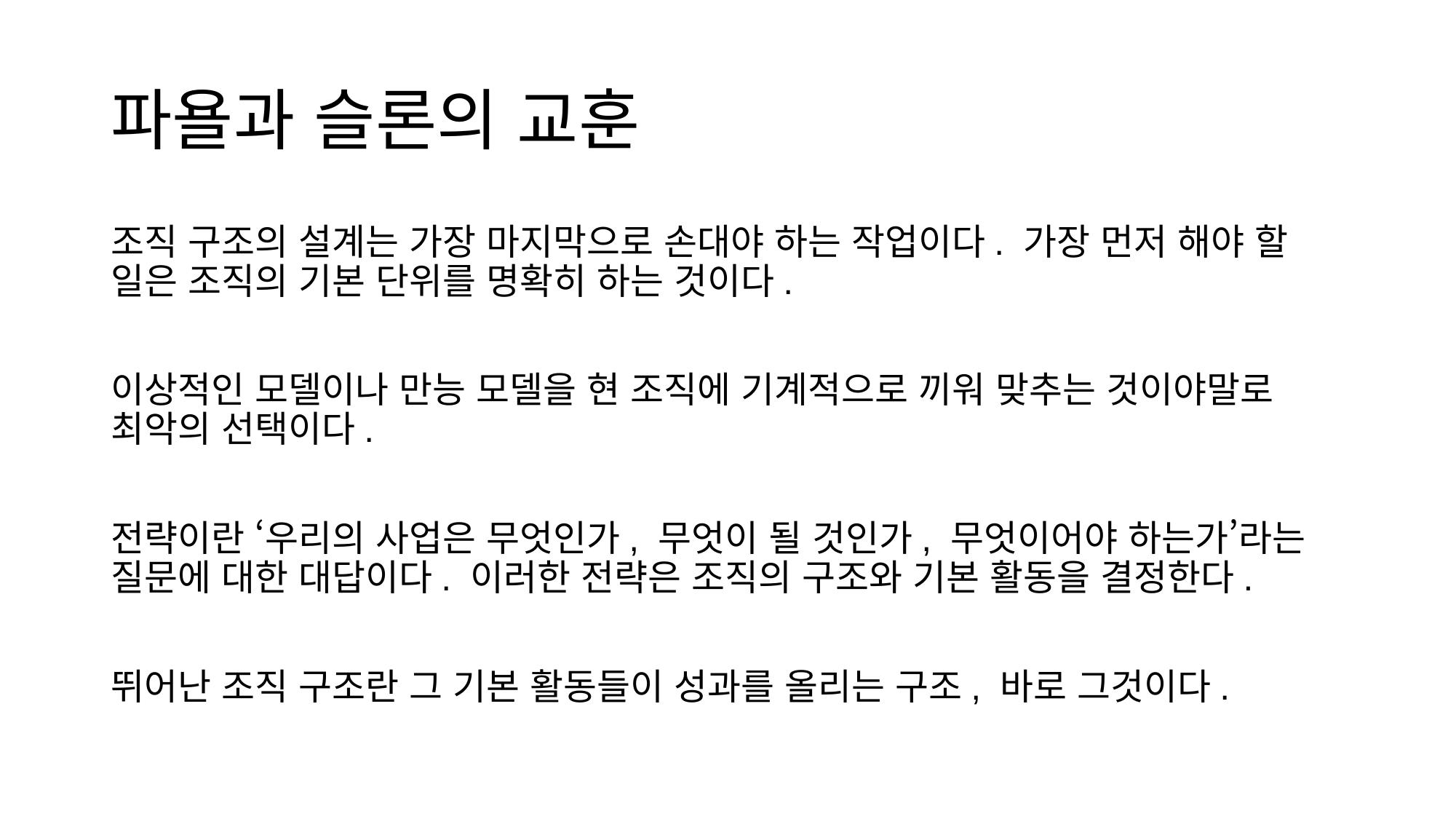

# 파욜과 슬론의 교훈
조직 구조의 설계는 가장 마지막으로 손대야 하는 작업이다. 가장 먼저 해야 할 일은 조직의 기본 단위를 명확히 하는 것이다.

이상적인 모델이나 만능 모델을 현 조직에 기계적으로 끼워 맞추는 것이야말로 최악의 선택이다.

전략이란 ‘우리의 사업은 무엇인가, 무엇이 될 것인가, 무엇이어야 하는가’라는 질문에 대한 대답이다. 이러한 전략은 조직의 구조와 기본 활동을 결정한다.

뛰어난 조직 구조란 그 기본 활동들이 성과를 올리는 구조, 바로 그것이다.